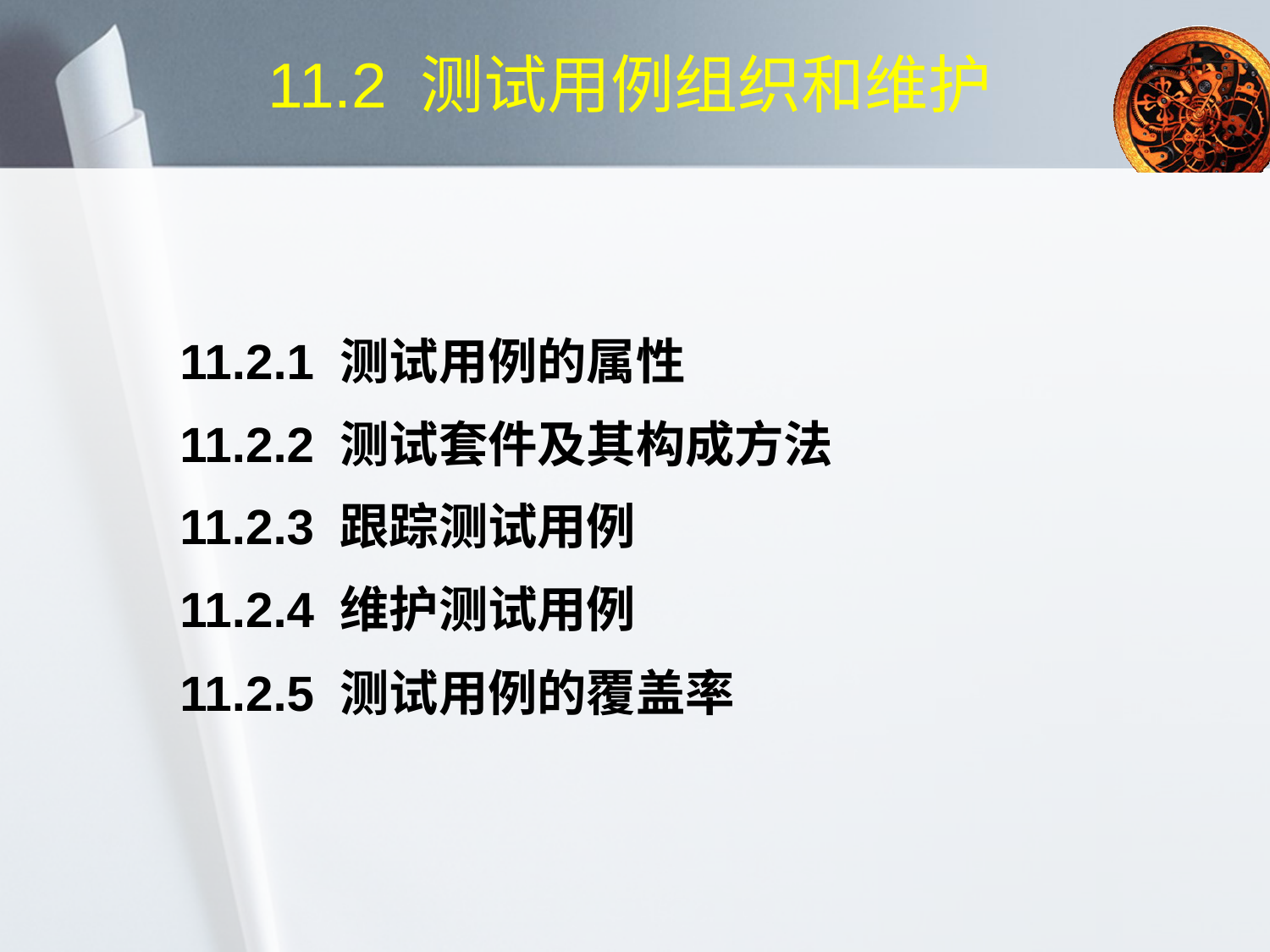

# 11.2 测试用例组织和维护
11.2.1 测试用例的属性
11.2.2 测试套件及其构成方法
11.2.3 跟踪测试用例
11.2.4 维护测试用例
11.2.5 测试用例的覆盖率